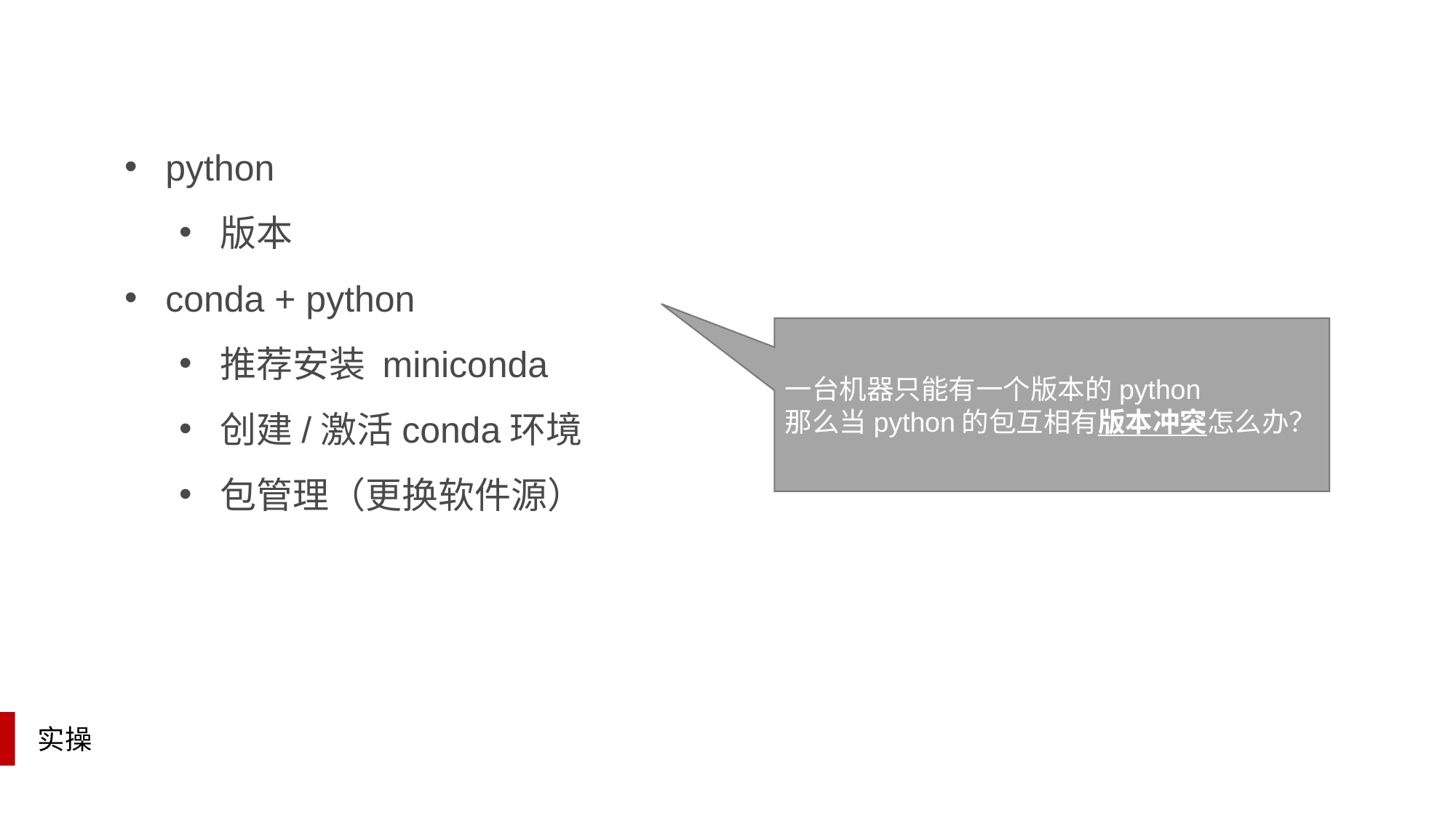

python
版本
conda + python
推荐安装 miniconda
创建/激活conda环境
包管理（更换软件源）
一台机器只能有一个版本的python
那么当python的包互相有版本冲突怎么办？

实操